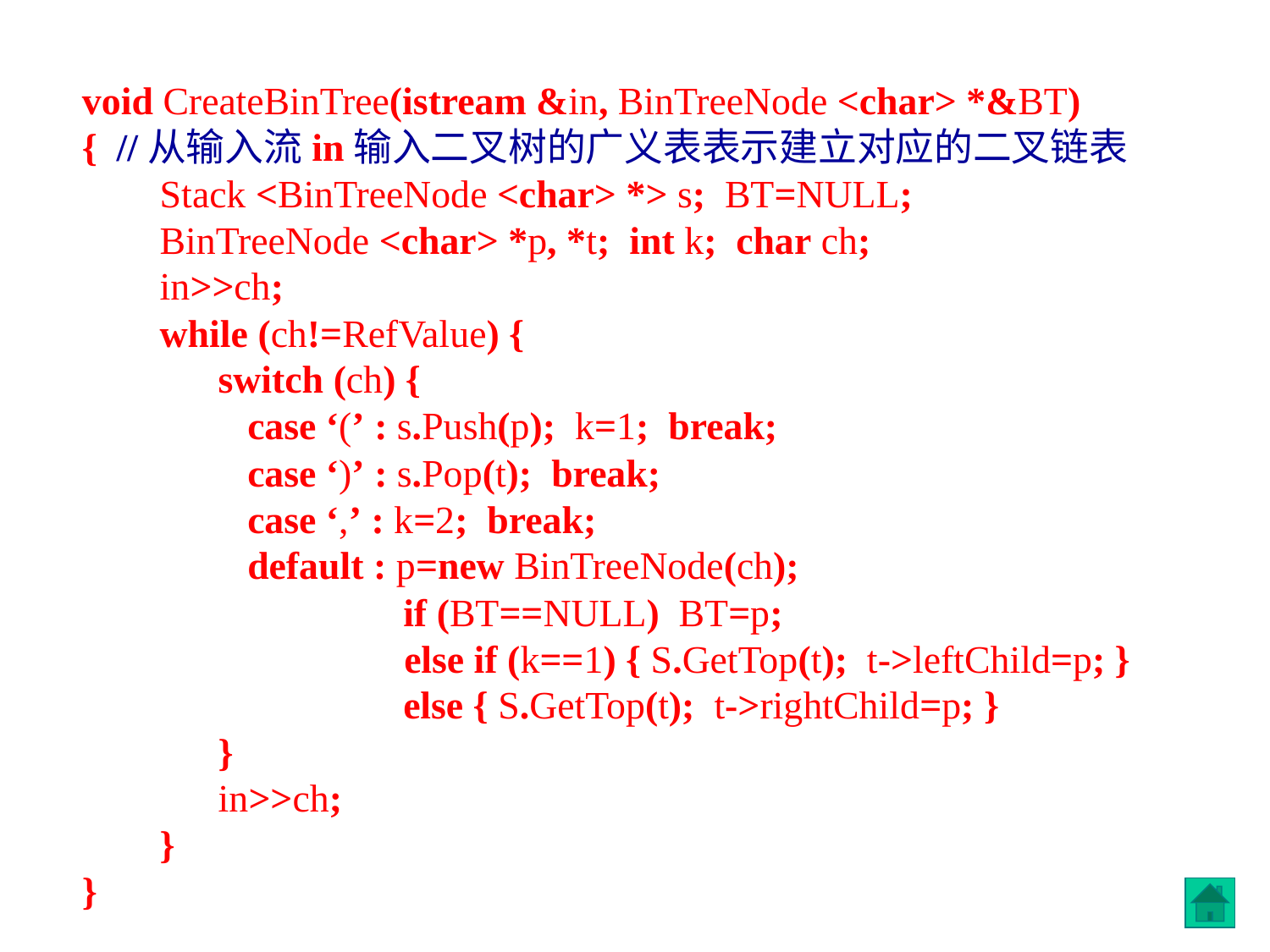

void CreateBinTree(istream &in, BinTreeNode <char> *&BT)
{  //从输入流in输入二叉树的广义表表示建立对应的二叉链表
        Stack <BinTreeNode <char> *> s;  BT=NULL;
        BinTreeNode <char> *p, *t;  int k;  char ch;
        in>>ch;
        while (ch!=RefValue) {
              switch (ch) {
                 case ‘(’ : s.Push(p);  k=1;  break;
                 case ‘)’ : s.Pop(t);  break;
                 case ‘,’ : k=2;  break;
                 default : p=new BinTreeNode(ch);
                                 if (BT==NULL)  BT=p;
		       else if (k==1) { S.GetTop(t);  t->leftChild=p; }
                                 else { S.GetTop(t);  t->rightChild=p; }
              }
              in>>ch;
        }
}